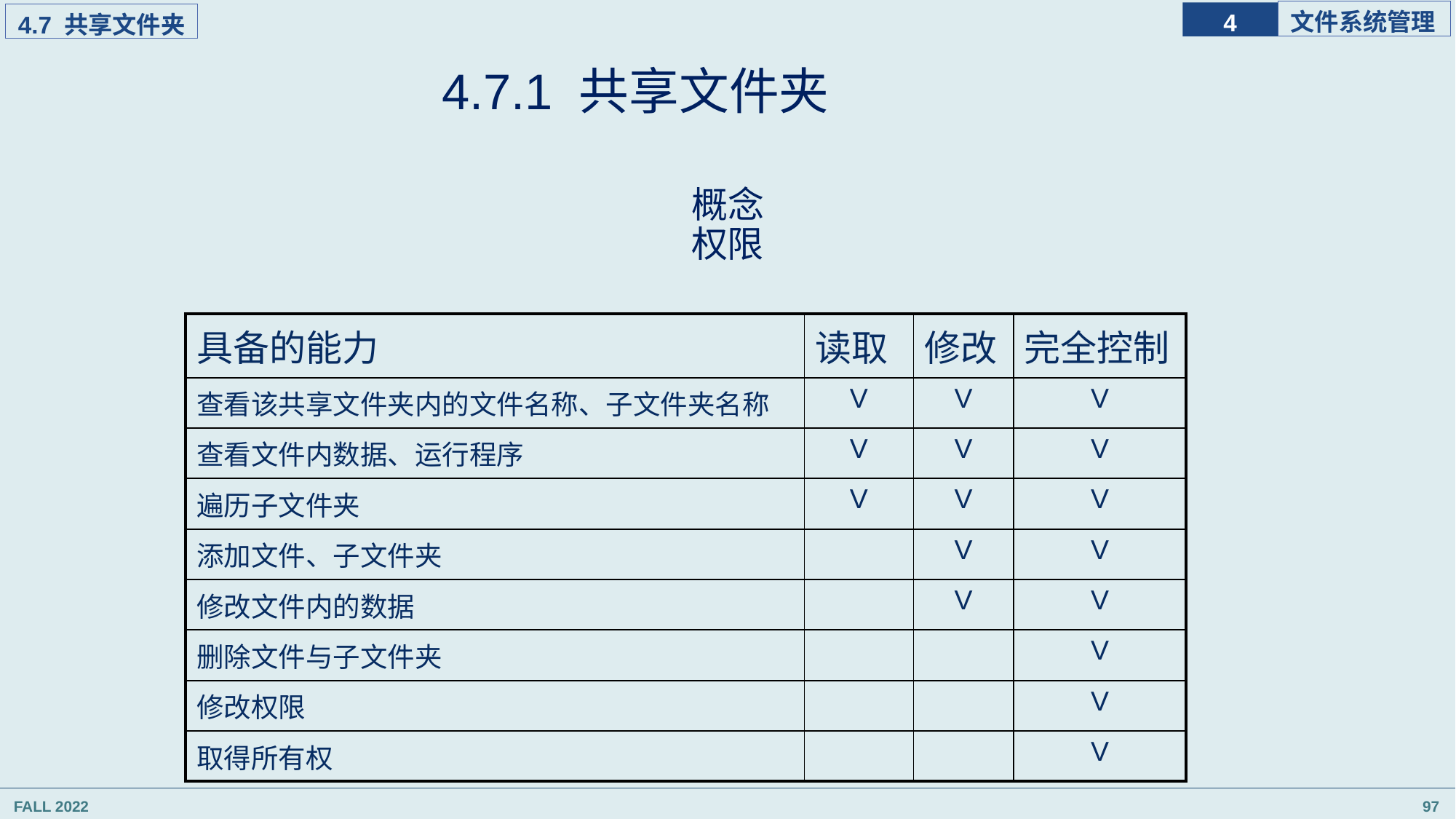

4.7.1 共享文件夹
概念
权限
| 具备的能力 | 读取 | 修改 | 完全控制 |
| --- | --- | --- | --- |
| 查看该共享文件夹内的文件名称、子文件夹名称 | V | V | V |
| 查看文件内数据、运行程序 | V | V | V |
| 遍历子文件夹 | V | V | V |
| 添加文件、子文件夹 |  | V | V |
| 修改文件内的数据 |  | V | V |
| 删除文件与子文件夹 |  |  | V |
| 修改权限 |  |  | V |
| 取得所有权 |  |  | V |